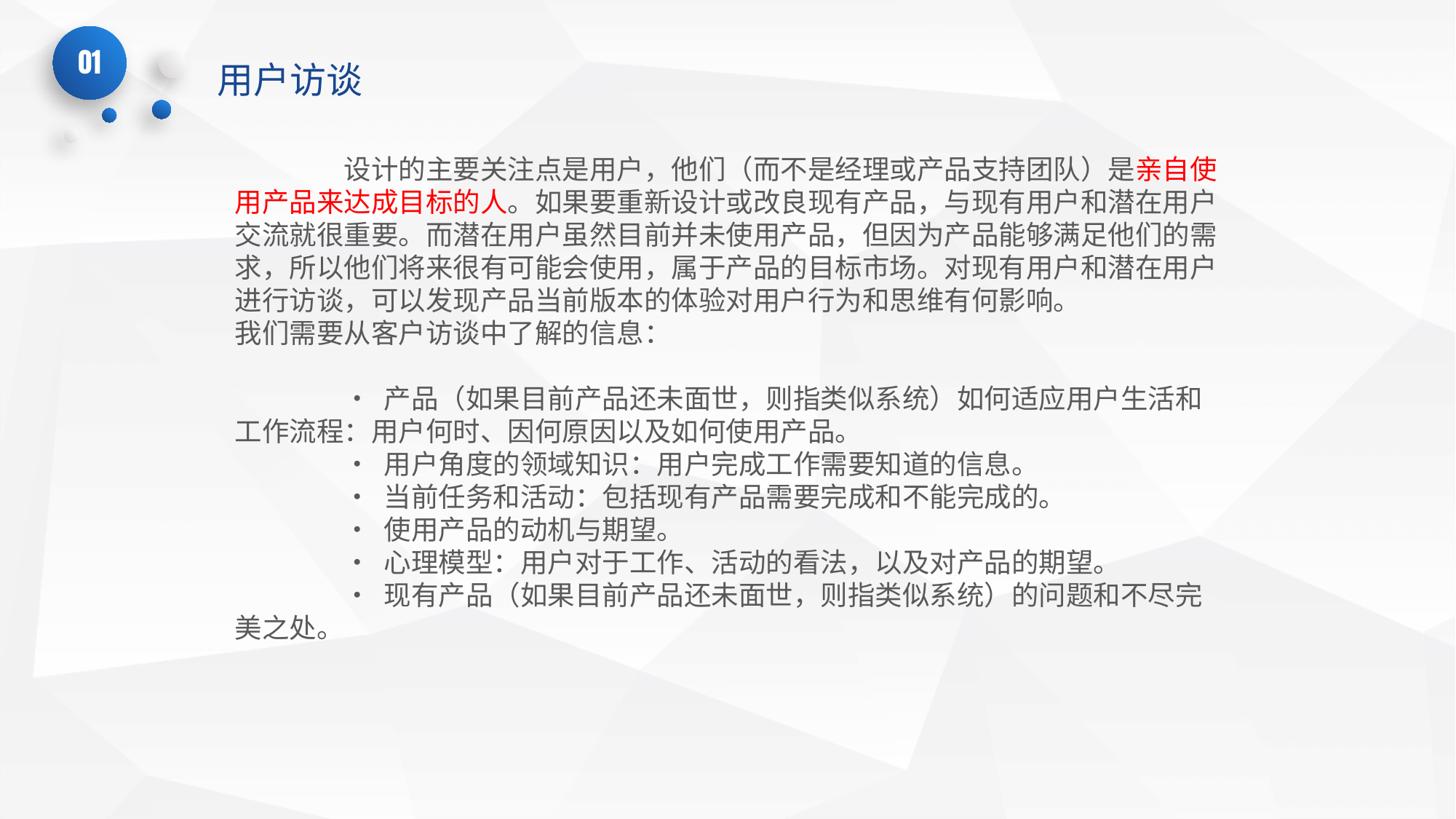

用户访谈
	设计的主要关注点是用户，他们（而不是经理或产品支持团队）是亲自使用产品来达成目标的人。如果要重新设计或改良现有产品，与现有用户和潜在用户交流就很重要。而潜在用户虽然目前并未使用产品，但因为产品能够满足他们的需求，所以他们将来很有可能会使用，属于产品的目标市场。对现有用户和潜在用户进行访谈，可以发现产品当前版本的体验对用户行为和思维有何影响。
我们需要从客户访谈中了解的信息：

	• 产品（如果目前产品还未面世，则指类似系统）如何适应用户生活和工作流程：用户何时、因何原因以及如何使用产品。
	• 用户角度的领域知识：用户完成工作需要知道的信息。
	• 当前任务和活动：包括现有产品需要完成和不能完成的。
	• 使用产品的动机与期望。
	• 心理模型：用户对于工作、活动的看法，以及对产品的期望。
	• 现有产品（如果目前产品还未面世，则指类似系统）的问题和不尽完美之处。